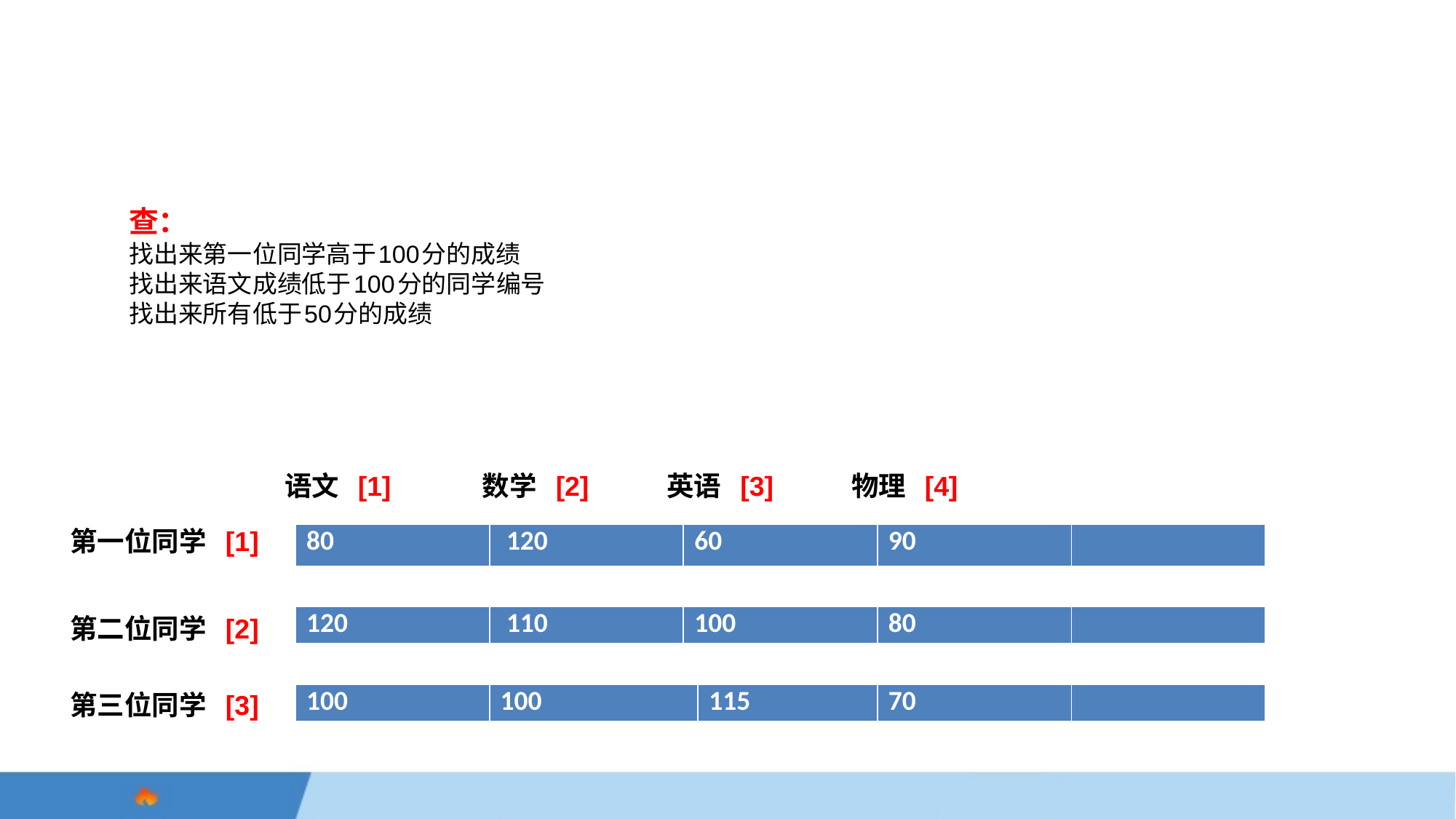

# 查： 找出来第一位同学高于100分的成绩 找出来语文成绩低于100分的同学编号 找出来所有低于50分的成绩
语文  [1]
数学  [2]

英语  [3]

物理  [4]
第一位同学  [1]
| 80 | 120 | 60 | 90 |  |
| --- | --- | --- | --- | --- |
第二位同学  [2]

| 120 | 110 | 100 | 80 |  |
| --- | --- | --- | --- | --- |
第三位同学  [3]

| 100 | 100 | 115 | 70 |  |
| --- | --- | --- | --- | --- |